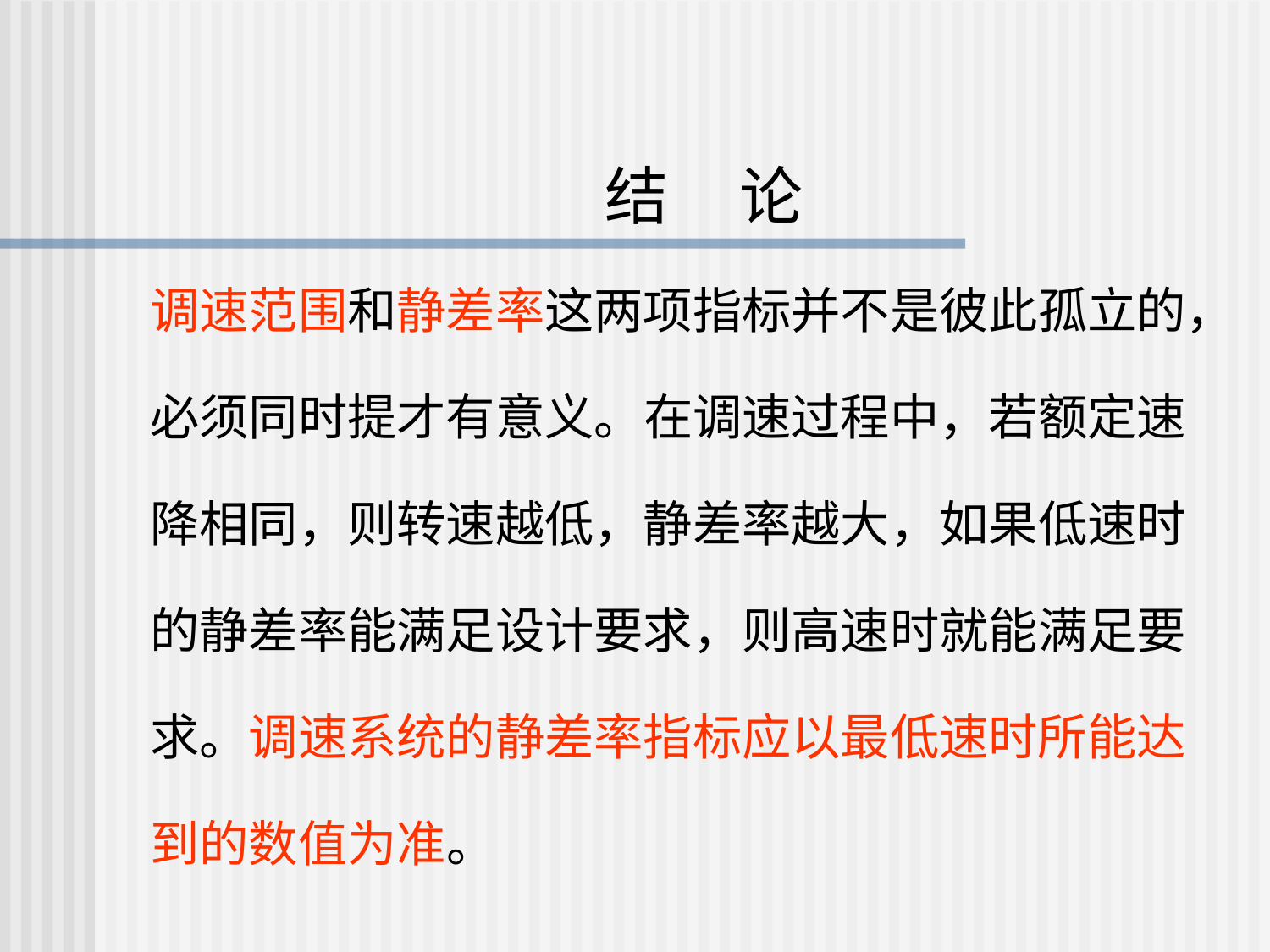

结     论
调速范围和静差率这两项指标并不是彼此孤立的，
必须同时提才有意义。在调速过程中，若额定速
降相同，则转速越低，静差率越大，如果低速时
的静差率能满足设计要求，则高速时就能满足要
求。调速系统的静差率指标应以最低速时所能达
到的数值为准。